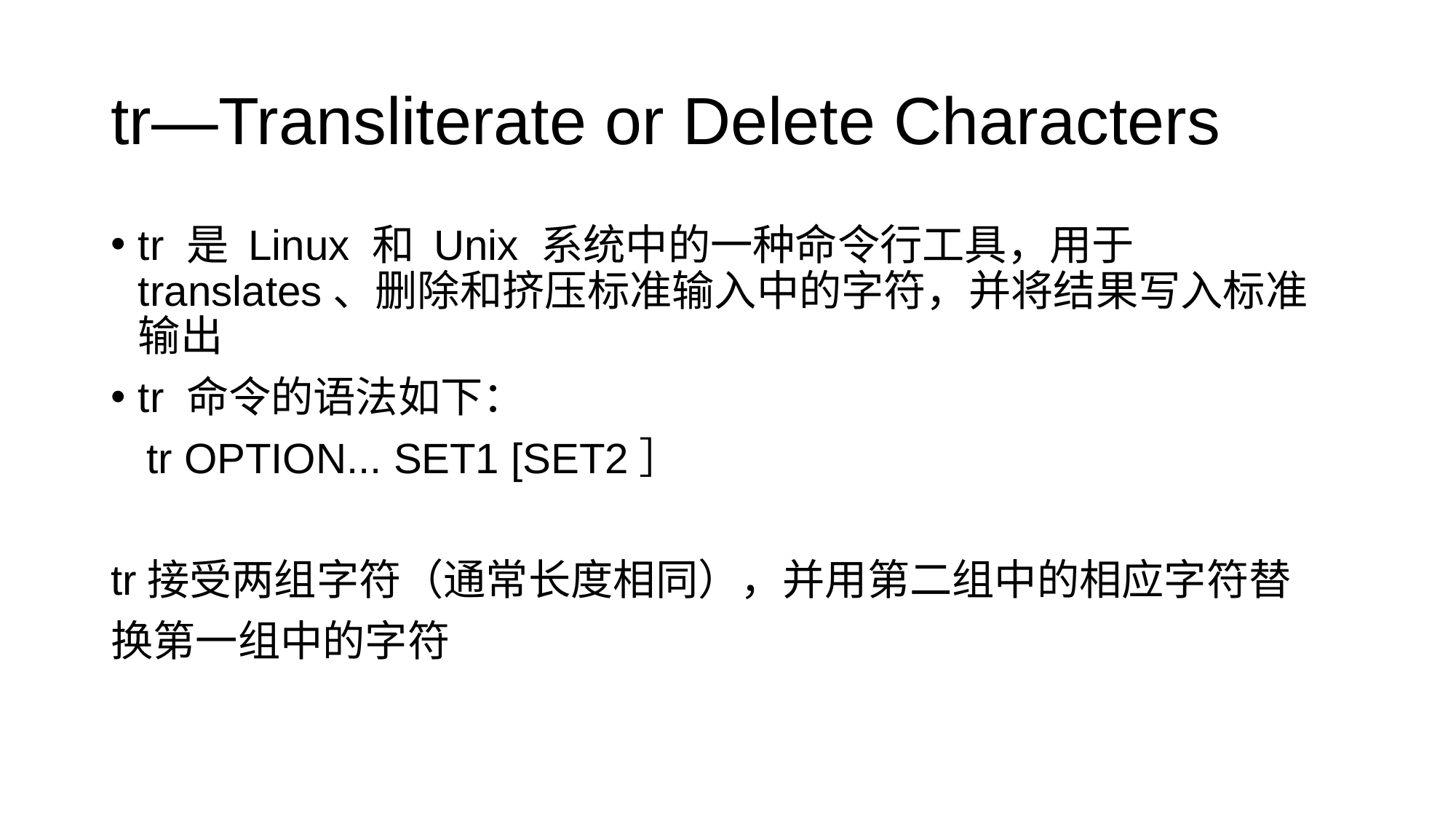

# tr—Transliterate or Delete Characters
tr 是 Linux 和 Unix 系统中的一种命令行工具，用于 translates、删除和挤压标准输入中的字符，并将结果写入标准输出
tr 命令的语法如下：
   tr OPTION... SET1 [SET2］

tr接受两组字符（通常长度相同），并用第二组中的相应字符替
换第一组中的字符